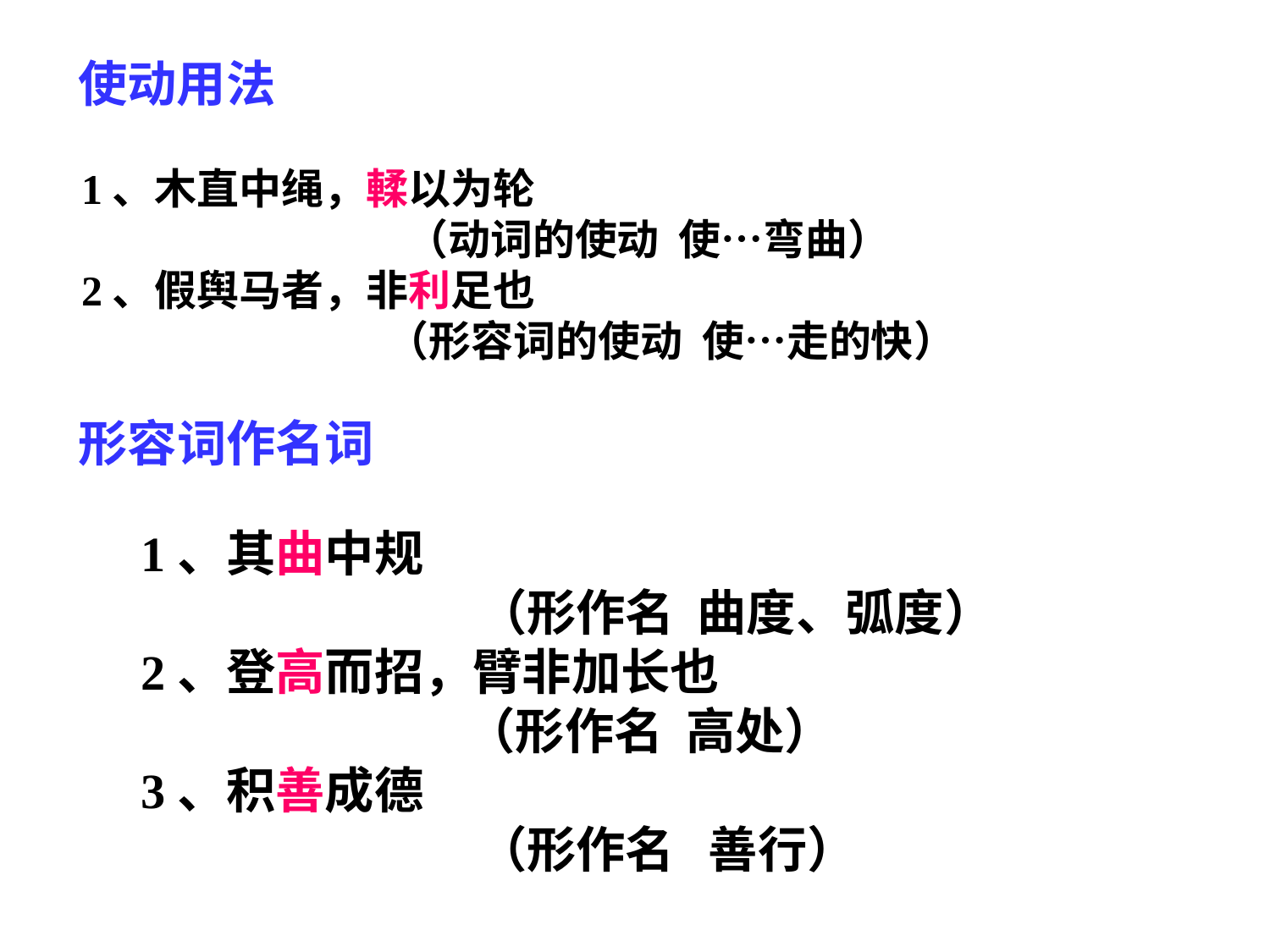

使动用法
1、木直中绳，輮以为轮
                                 （动词的使动  使…弯曲）
2、假舆马者，非利足也
                               （形容词的使动  使…走的快）
形容词作名词
1、其曲中规
                             （形作名  曲度、弧度）
2、登高而招，臂非加长也
                            （形作名  高处）
3、积善成德
                             （形作名   善行）